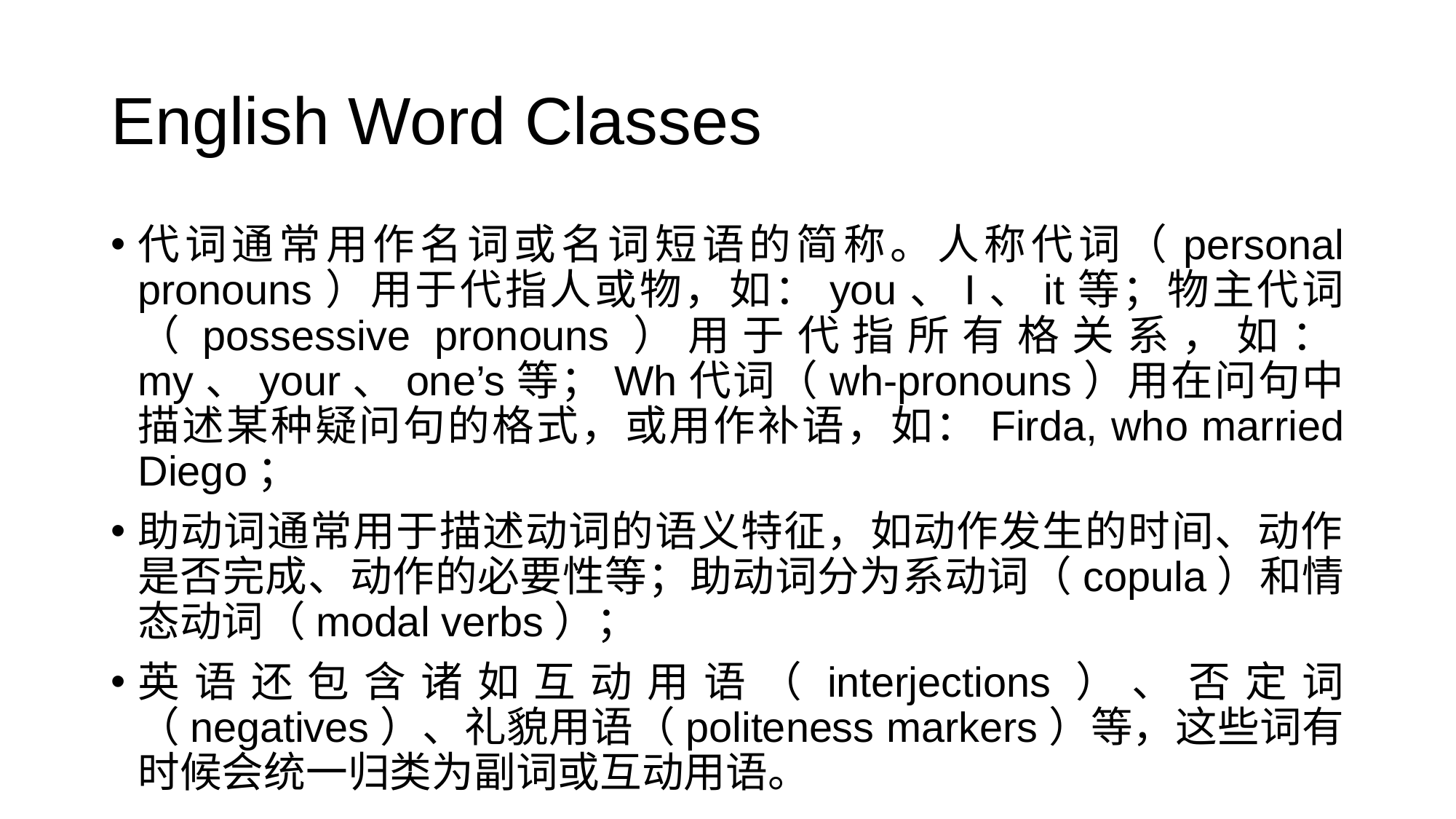

# English Word Classes
代词通常用作名词或名词短语的简称。人称代词（personal pronouns）用于代指人或物，如：you、I、it等；物主代词（possessive pronouns）用于代指所有格关系，如：my、your、one’s等；Wh代词（wh-pronouns）用在问句中描述某种疑问句的格式，或用作补语，如：Firda, who married Diego；
助动词通常用于描述动词的语义特征，如动作发生的时间、动作是否完成、动作的必要性等；助动词分为系动词（copula）和情态动词（modal verbs）；
英语还包含诸如互动用语（interjections）、否定词（negatives）、礼貌用语（politeness markers）等，这些词有时候会统一归类为副词或互动用语。